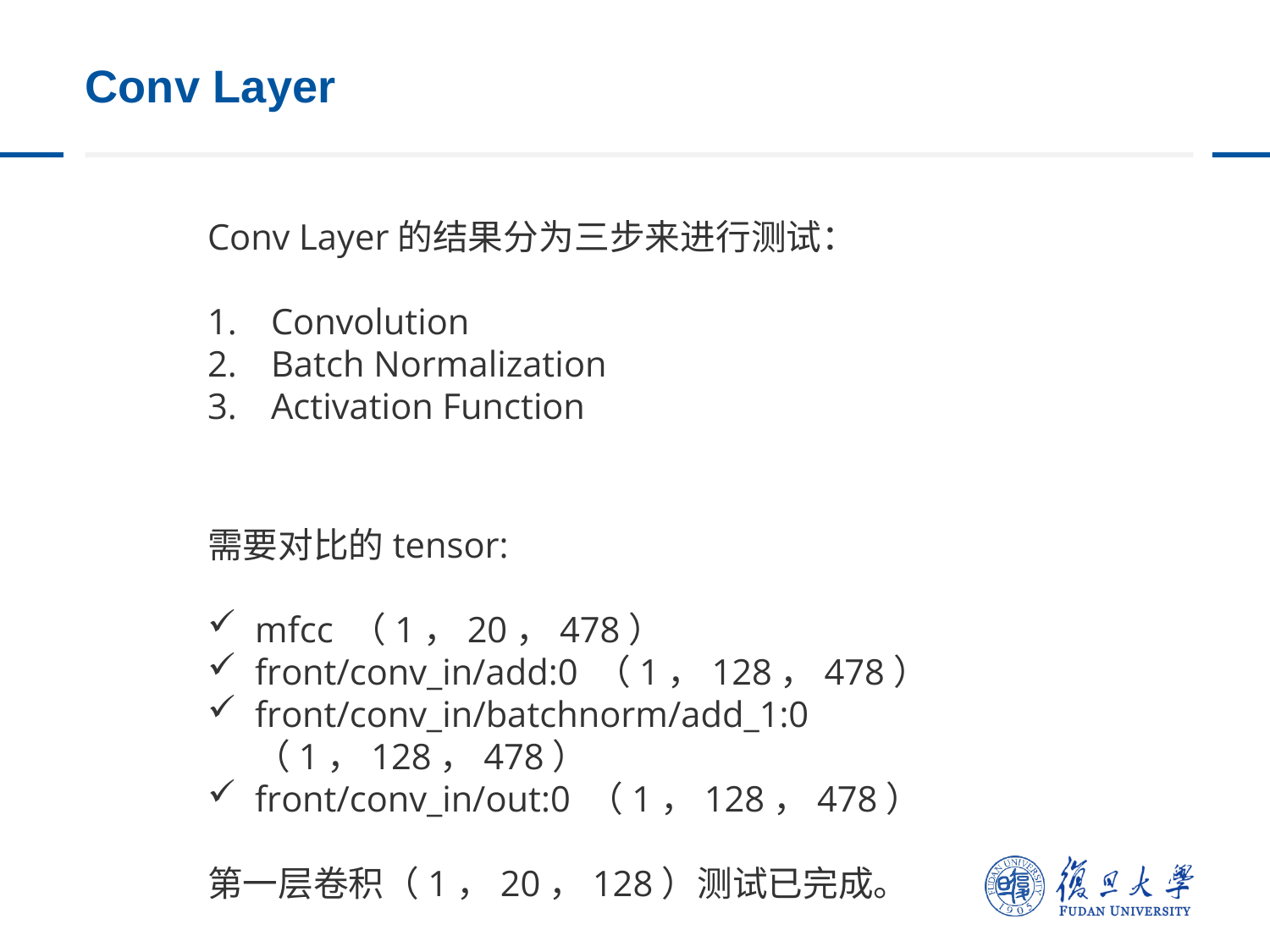

# Conv Layer

Conv Layer的结果分为三步来进行测试：

Convolution
Batch Normalization
Activation Function
需要对比的tensor:

mfcc （1，20，478）
front/conv_in/add:0 （1，128，478）
front/conv_in/batchnorm/add_1:0 （1，128，478）
front/conv_in/out:0 （1，128，478）

第一层卷积（1，20，128）测试已完成。